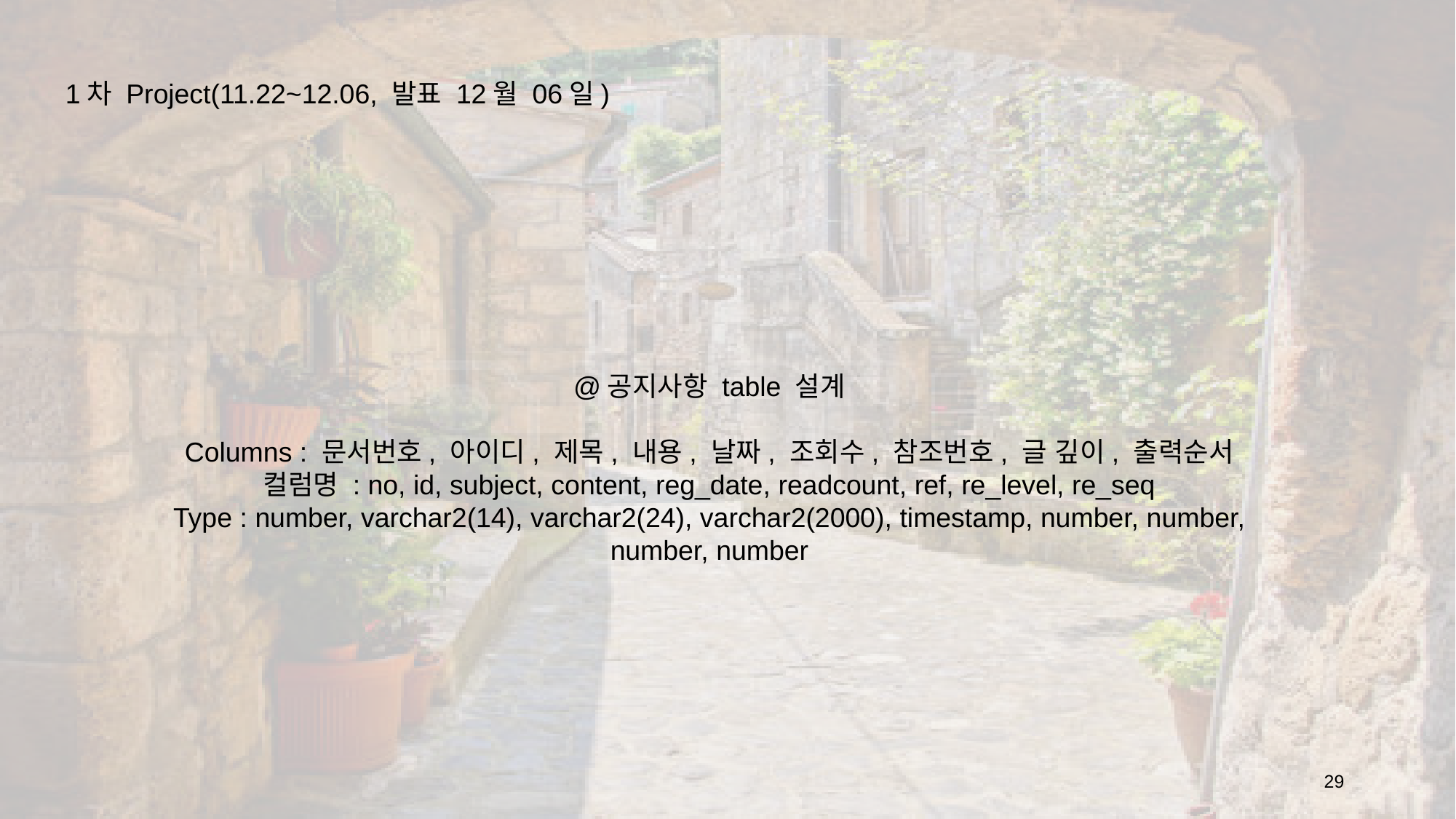

1차 Project(11.22~12.06, 발표 12월 06일)
@공지사항 table 설계

Columns : 문서번호, 아이디, 제목, 내용, 날짜, 조회수, 참조번호, 글 깊이, 출력순서
컬럼명 : no, id, subject, content, reg_date, readcount, ref, re_level, re_seq
Type : number, varchar2(14), varchar2(24), varchar2(2000), timestamp, number, number, number, number
29